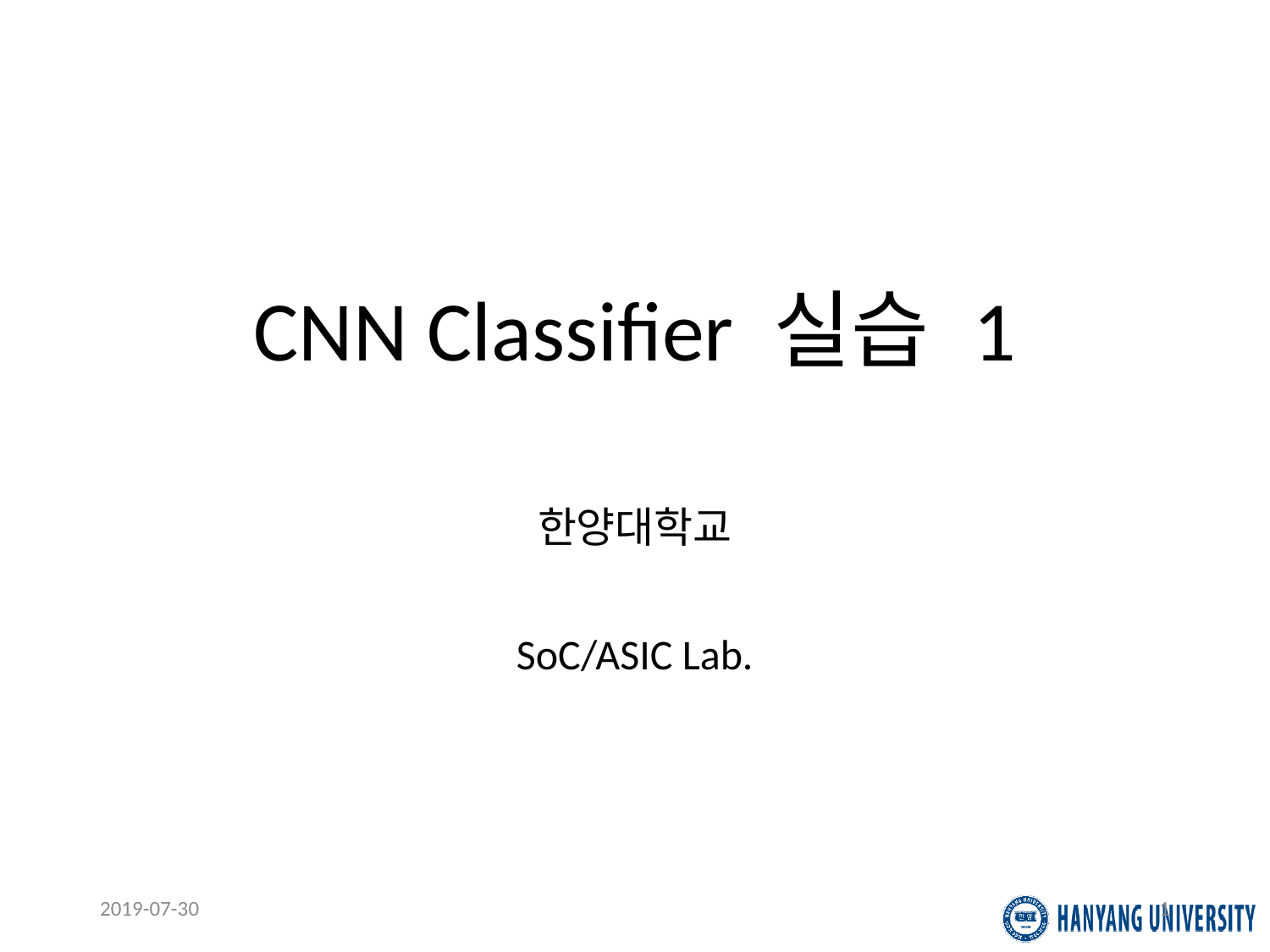

# CNN Classifier 실습 1
한양대학교

SoC/ASIC Lab.
2019-07-30
1